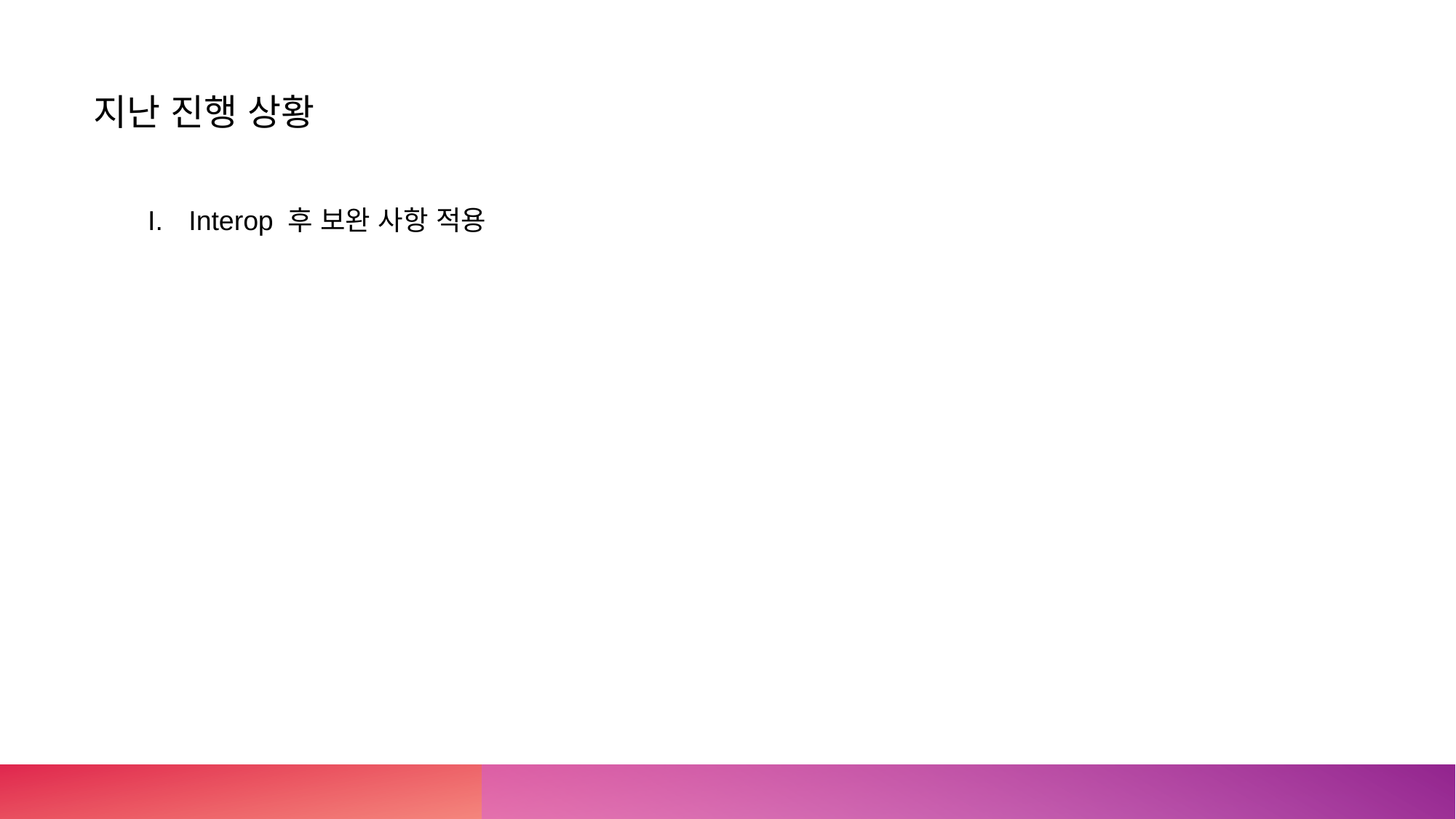

지난 진행 상황
Interop 후 보완 사항 적용